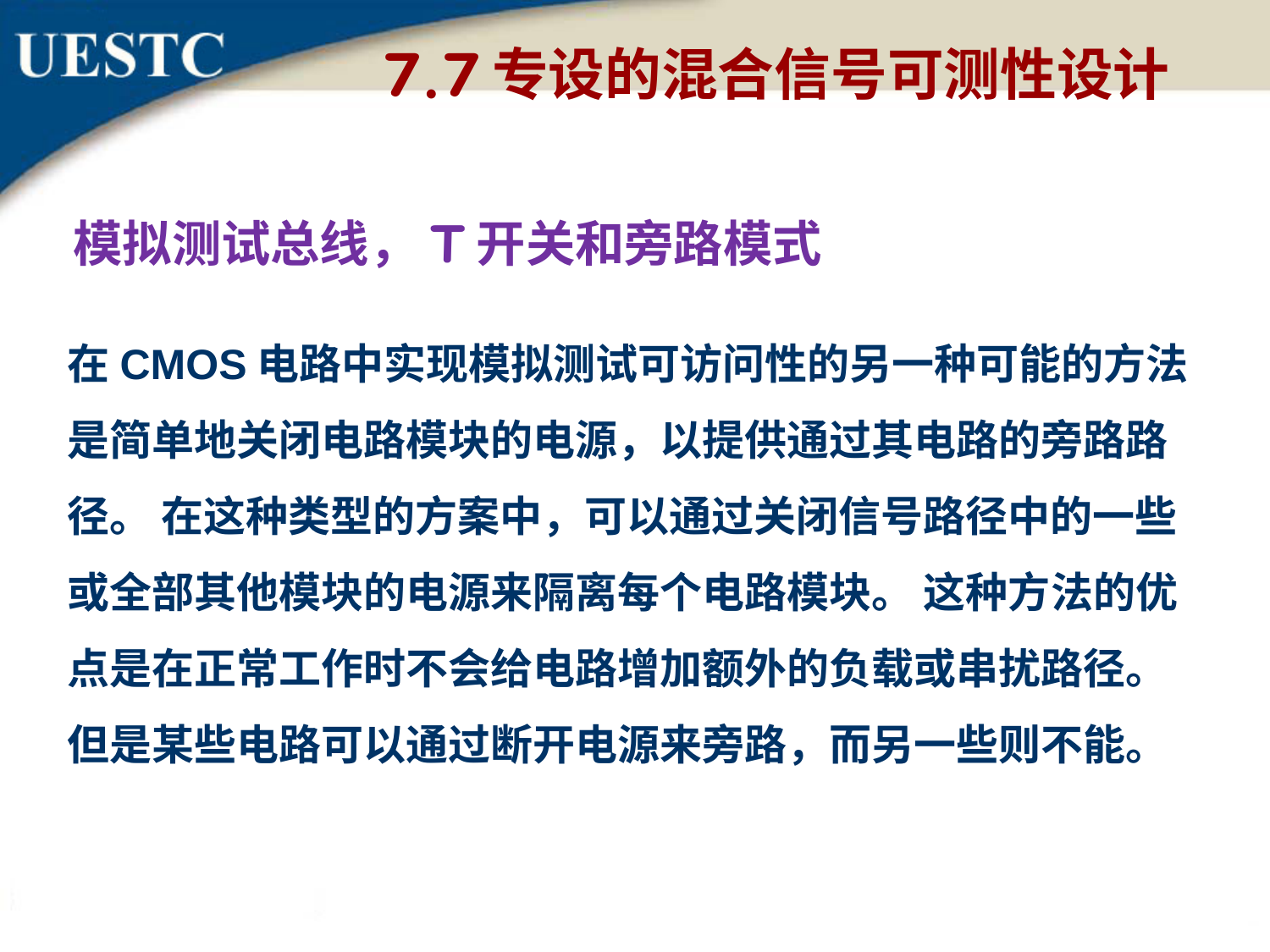

7.7专设的混合信号可测性设计
模拟测试总线，T开关和旁路模式
在CMOS电路中实现模拟测试可访问性的另一种可能的方法是简单地关闭电路模块的电源，以提供通过其电路的旁路路径。 在这种类型的方案中，可以通过关闭信号路径中的一些或全部其他模块的电源来隔离每个电路模块。 这种方法的优点是在正常工作时不会给电路增加额外的负载或串扰路径。但是某些电路可以通过断开电源来旁路，而另一些则不能。